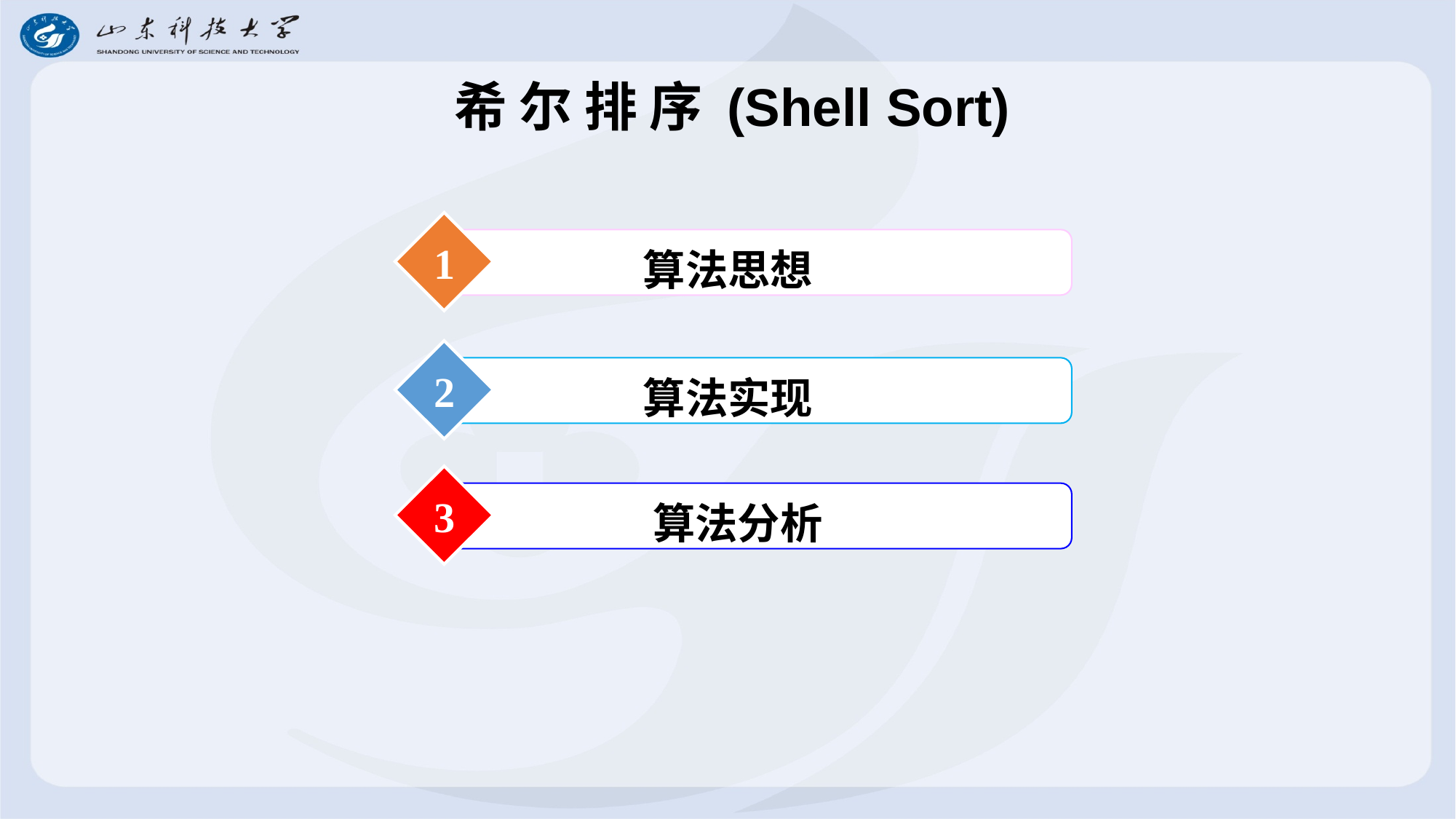

# 希 尔 排 序 (Shell Sort)

1
算法思想

2
算法实现

3
 算法分析